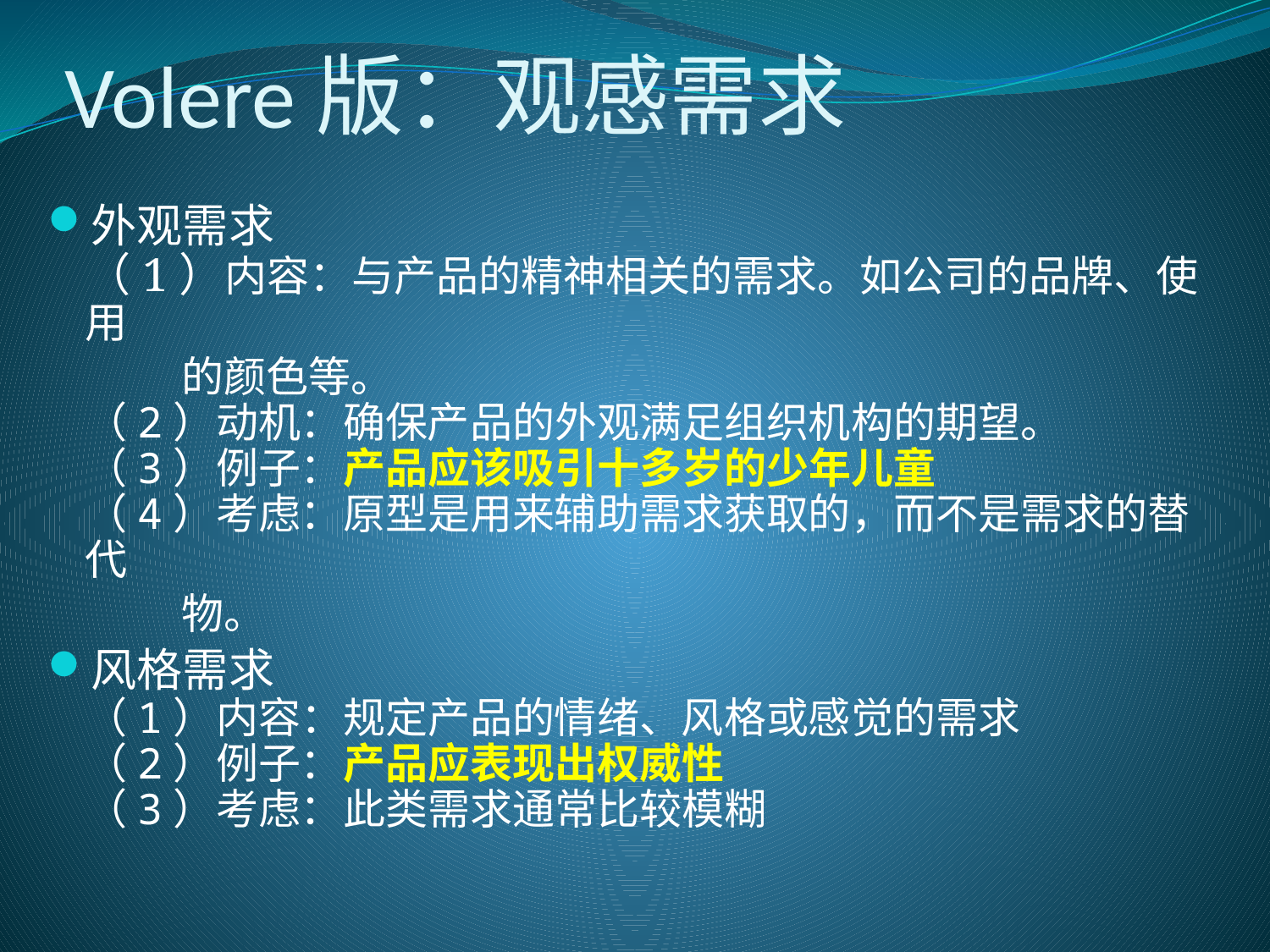

# Volere版：观感需求
外观需求
（1）内容：与产品的精神相关的需求。如公司的品牌、使用
             的颜色等。
（2）动机：确保产品的外观满足组织机构的期望。
（3）例子：产品应该吸引十多岁的少年儿童
（4）考虑：原型是用来辅助需求获取的，而不是需求的替代
             物。
风格需求
（1）内容：规定产品的情绪、风格或感觉的需求
（2）例子：产品应表现出权威性
（3）考虑：此类需求通常比较模糊